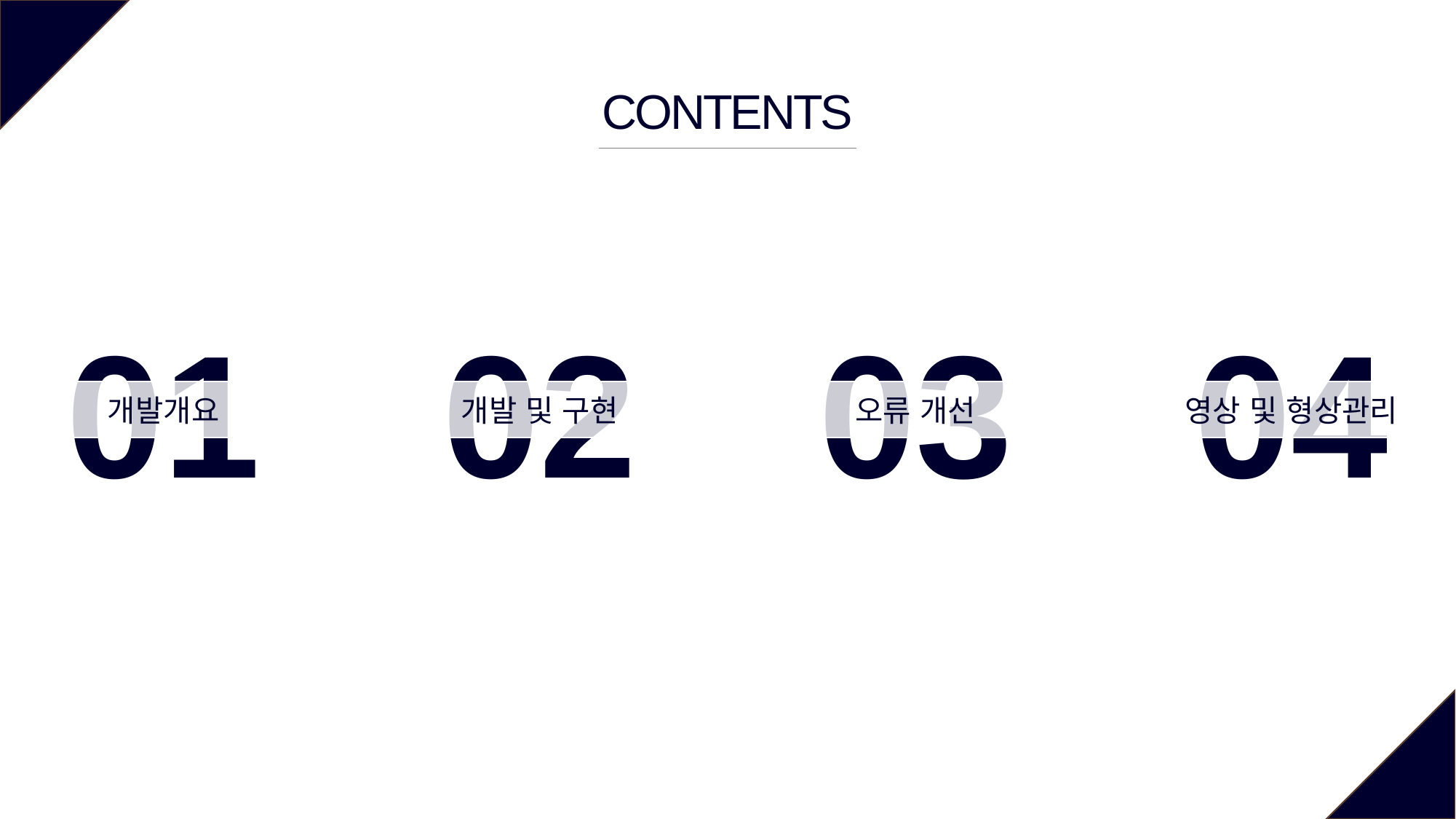

CONTENTS
01
02
03
04
개발개요
개발 및 구현
오류 개선
영상 및 형상관리